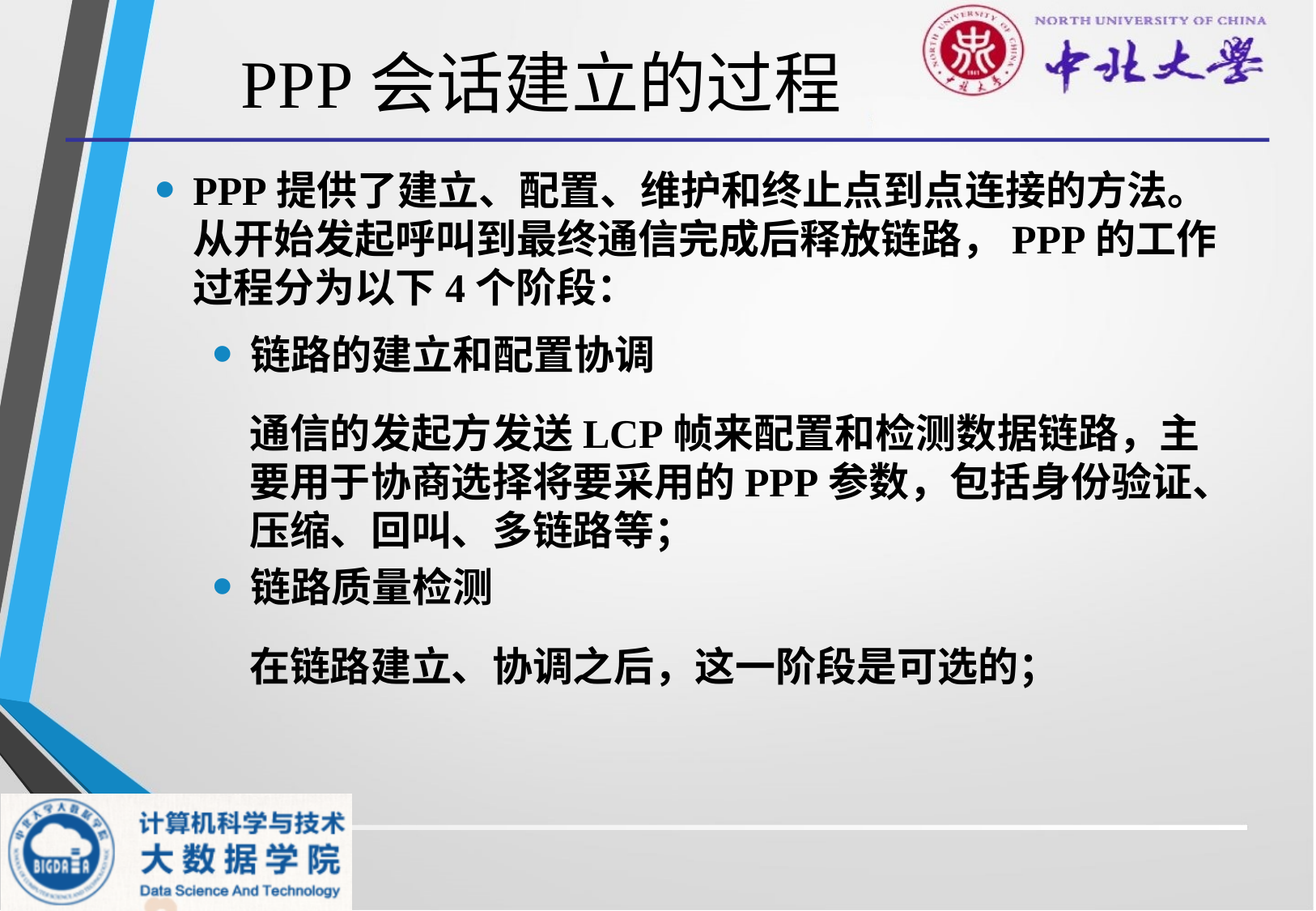

# PPP会话建立的过程
PPP提供了建立、配置、维护和终止点到点连接的方法。从开始发起呼叫到最终通信完成后释放链路，PPP的工作过程分为以下4个阶段：
链路的建立和配置协调
	通信的发起方发送LCP帧来配置和检测数据链路，主要用于协商选择将要采用的PPP参数，包括身份验证、压缩、回叫、多链路等；
链路质量检测
	在链路建立、协调之后，这一阶段是可选的；
22